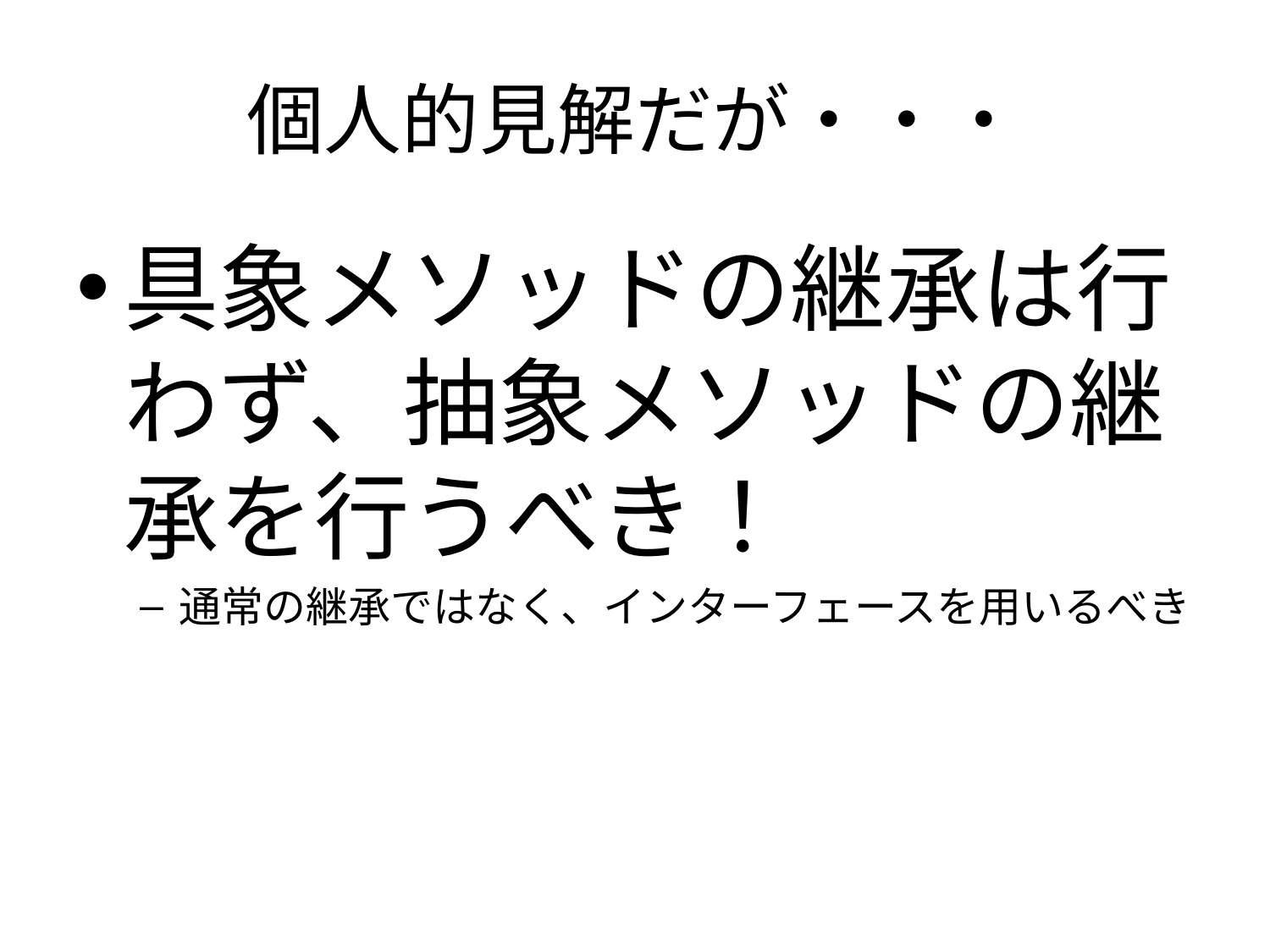

# 個人的見解だが・・・
具象メソッドの継承は行わず、抽象メソッドの継承を行うべき！
通常の継承ではなく、インターフェースを用いるべき